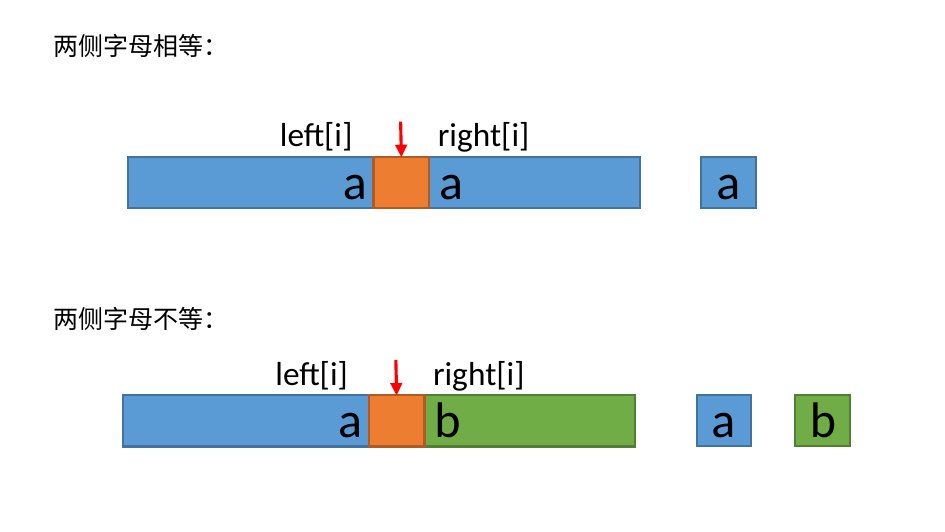

两侧字母相等：
left[i]
right[i]
a
a
a

两侧字母不等：
left[i]
right[i]
a
b
b
a